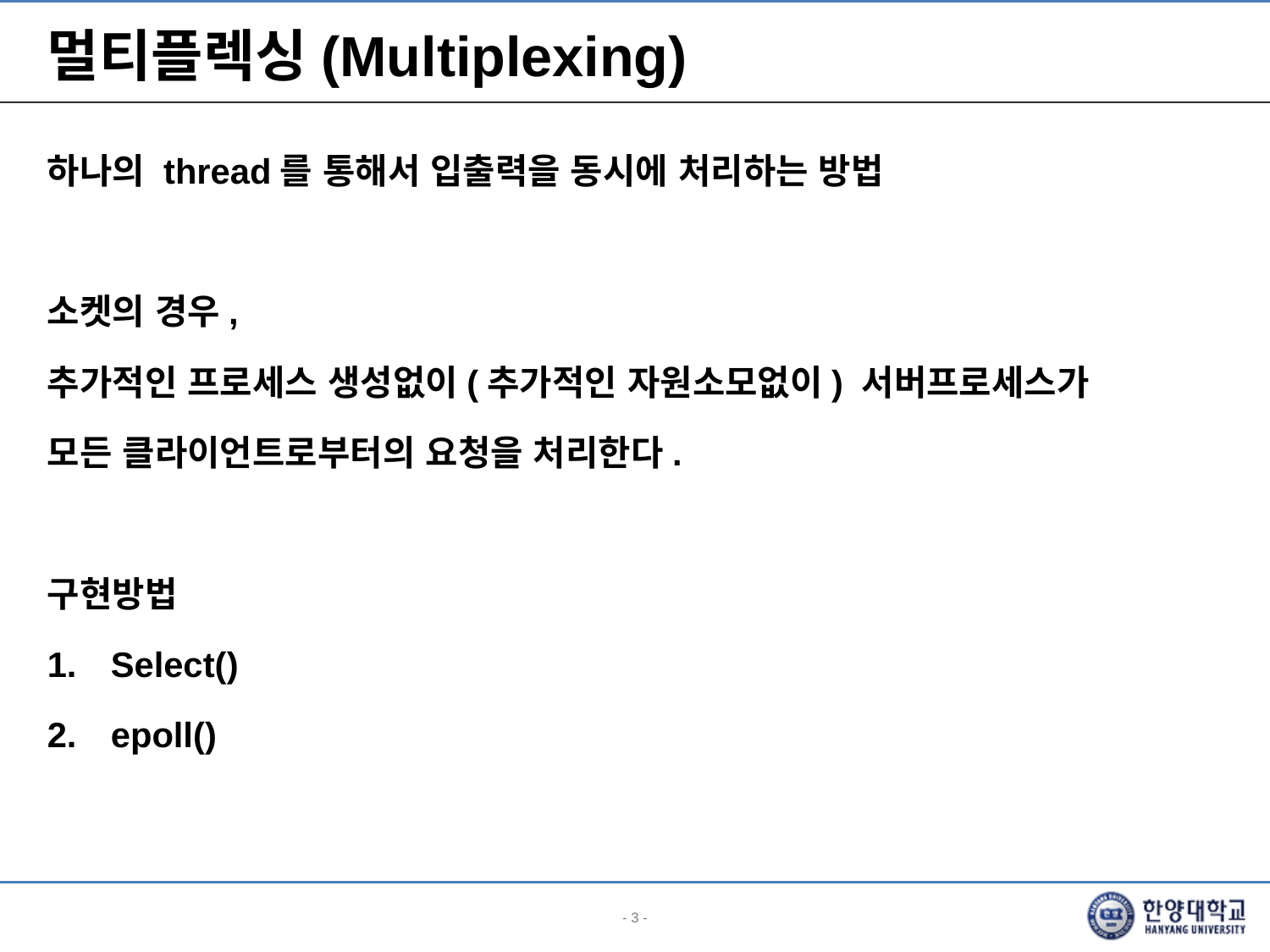

# 멀티플렉싱(Multiplexing)
하나의 thread를 통해서 입출력을 동시에 처리하는 방법

소켓의 경우,
추가적인 프로세스 생성없이(추가적인 자원소모없이) 서버프로세스가
모든 클라이언트로부터의 요청을 처리한다.

구현방법
Select()
epoll()